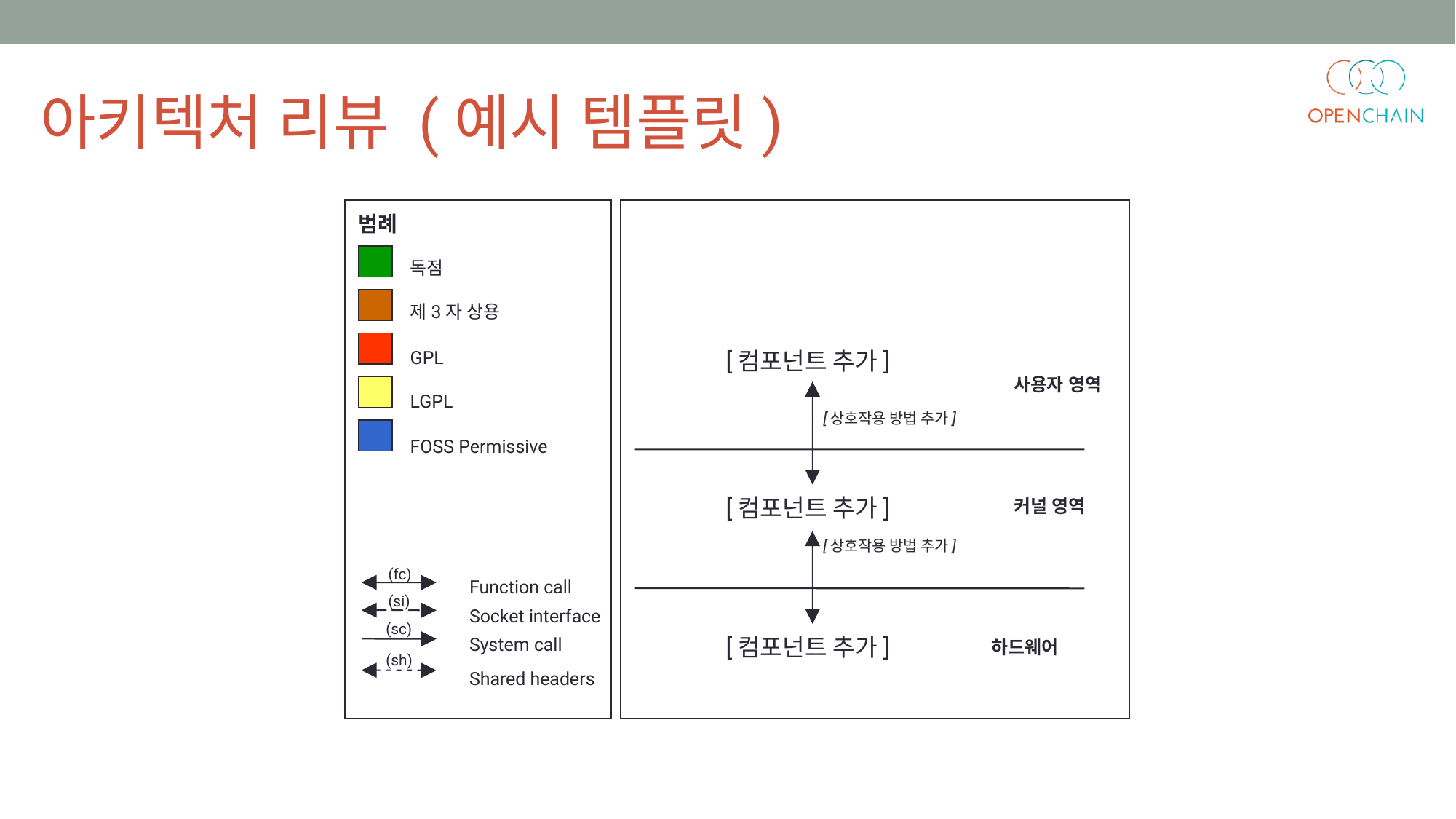

아키텍처 리뷰 (예시 템플릿)

범례

독점

제3자 상용

[컴포넌트 추가]
GPL
사용자 영역

LGPL
[상호작용 방법 추가]

FOSS Permissive

[컴포넌트 추가]
커널 영역

[상호작용 방법 추가]
(fc)
Function call

(si)

Socket interface

(sc)
[컴포넌트 추가]
System call
하드웨어

(sh)
Shared headers